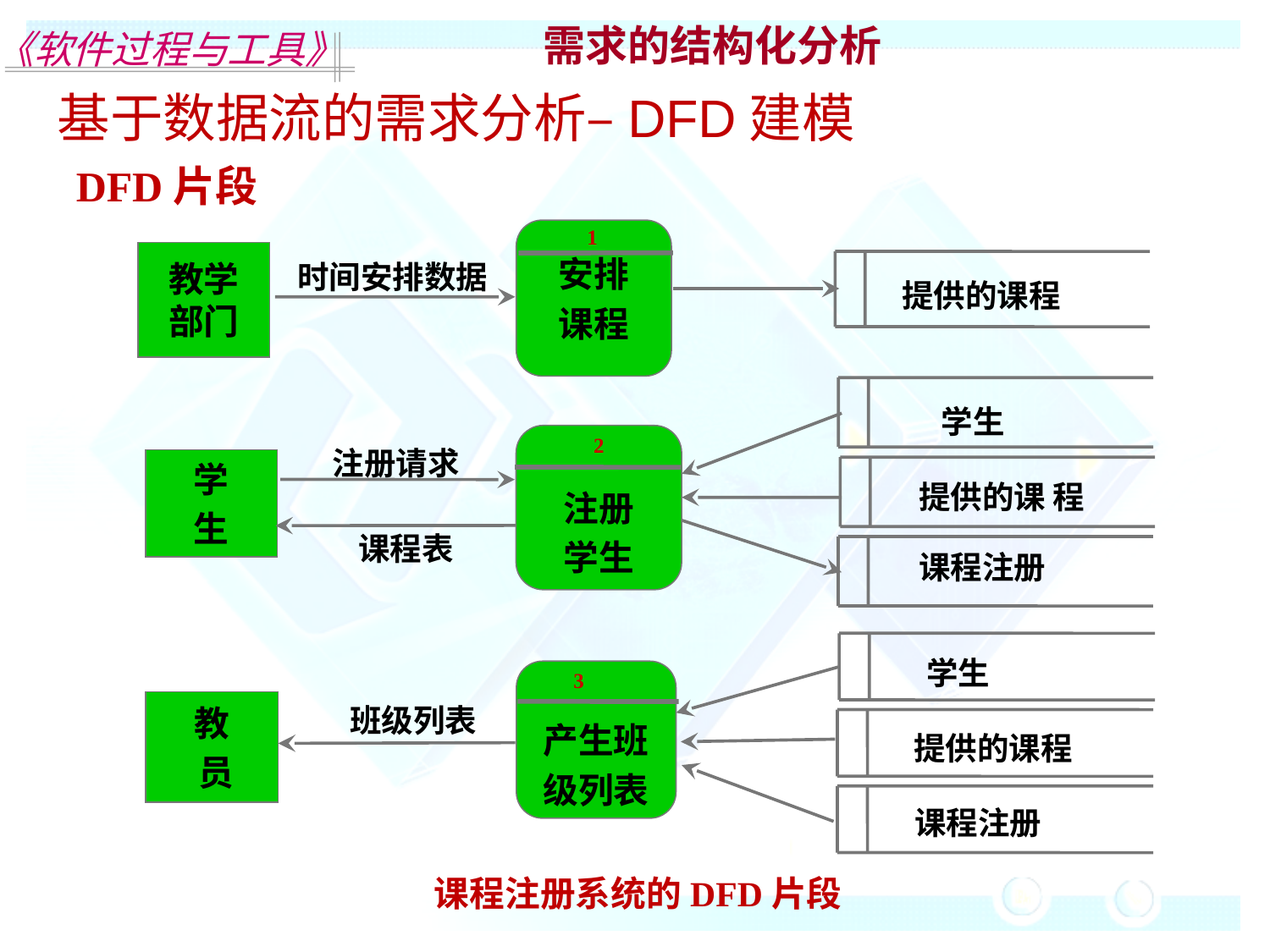

需求的结构化分析
基于数据流的需求分析–DFD建模
DFD片段
安排
课程
教学
部门
时间安排数据

提供的课程

1

学生

注册
学生
注册请求
学
生

提供的课 程

课程表

课程注册
2

学生

产生班
级列表

教
 员
班级列表

提供的课程

课程注册
3
课程注册系统的DFD片段